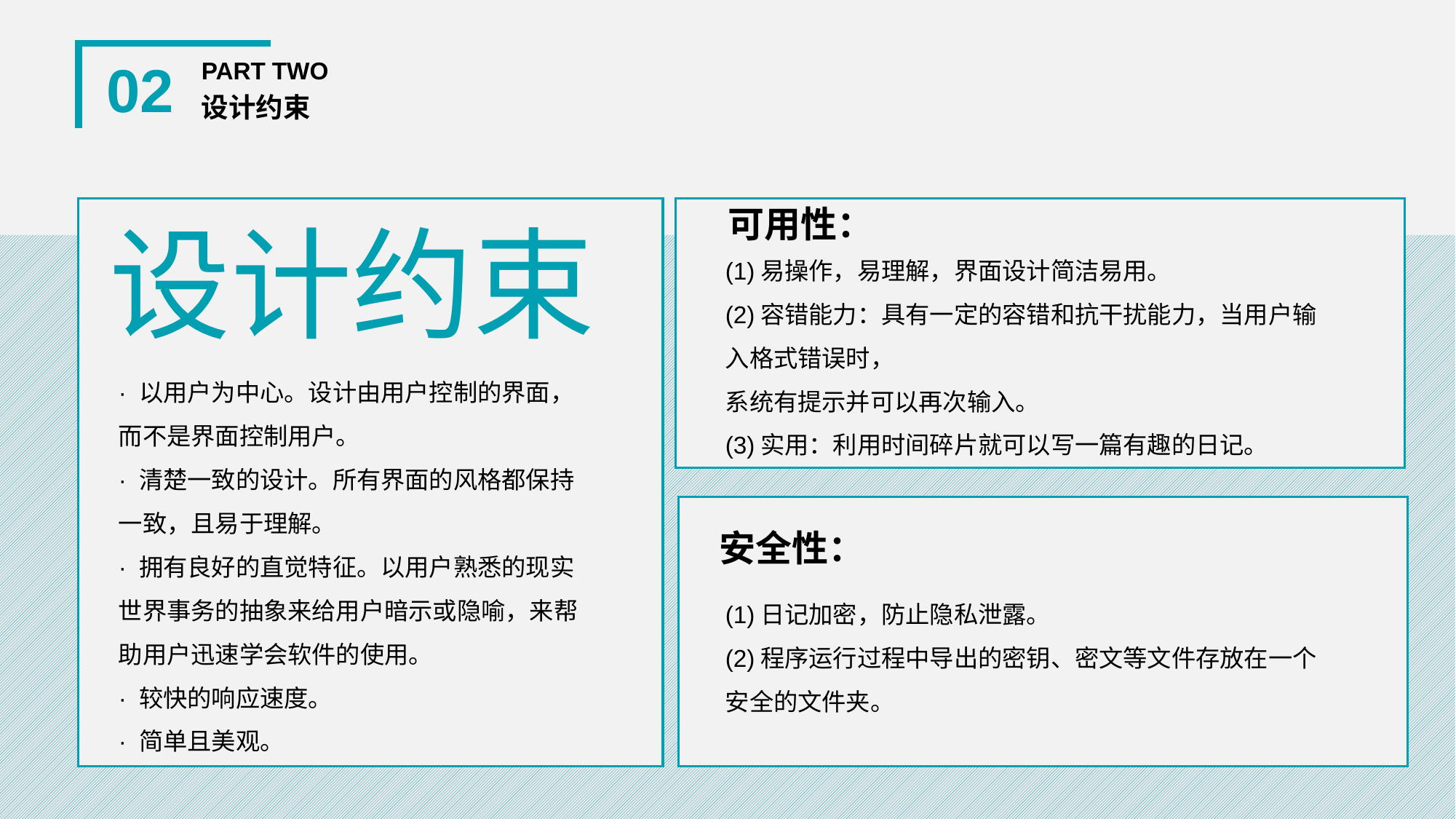

02
PART TWO
设计约束
 可用性：

设计约束
(1)易操作，易理解，界面设计简洁易用。
(2)容错能力：具有一定的容错和抗干扰能力，当用户输入格式错误时，
系统有提示并可以再次输入。
(3)实用：利用时间碎片就可以写一篇有趣的日记。
· 以用户为中心。设计由用户控制的界面，而不是界面控制用户。
· 清楚一致的设计。所有界面的风格都保持一致，且易于理解。
· 拥有良好的直觉特征。以用户熟悉的现实世界事务的抽象来给用户暗示或隐喻，来帮助用户迅速学会软件的使用。
· 较快的响应速度。
· 简单且美观。

安全性：
(1)日记加密，防止隐私泄露。
(2)程序运行过程中导出的密钥、密文等文件存放在一个安全的文件夹。